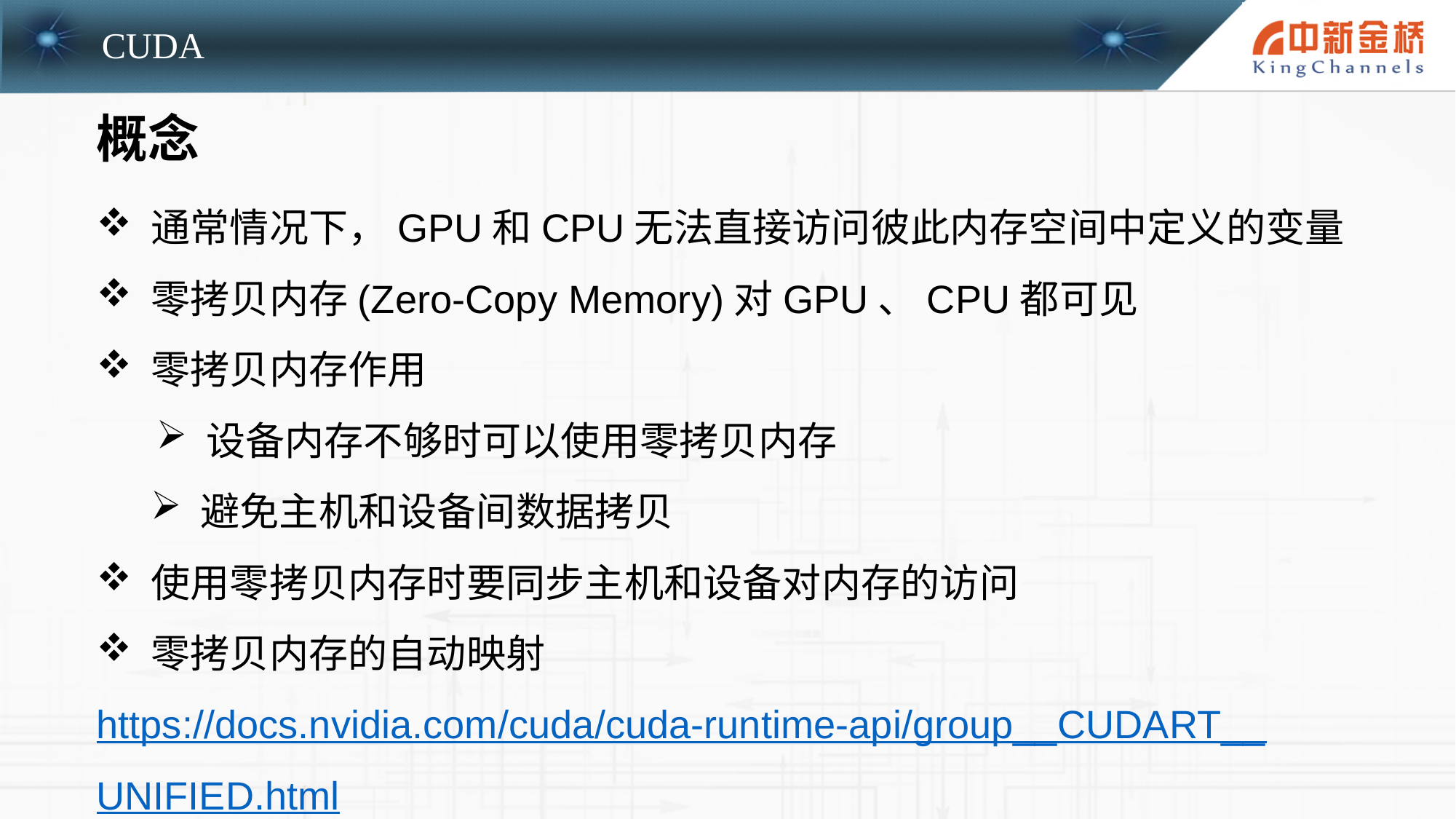

概念
通常情况下，GPU和CPU无法直接访问彼此内存空间中定义的变量
零拷贝内存(Zero-Copy Memory)对GPU、CPU都可见
零拷贝内存作用
 设备内存不够时可以使用零拷贝内存
 避免主机和设备间数据拷贝
使用零拷贝内存时要同步主机和设备对内存的访问
零拷贝内存的自动映射
https://docs.nvidia.com/cuda/cuda-runtime-api/group__CUDART__UNIFIED.html